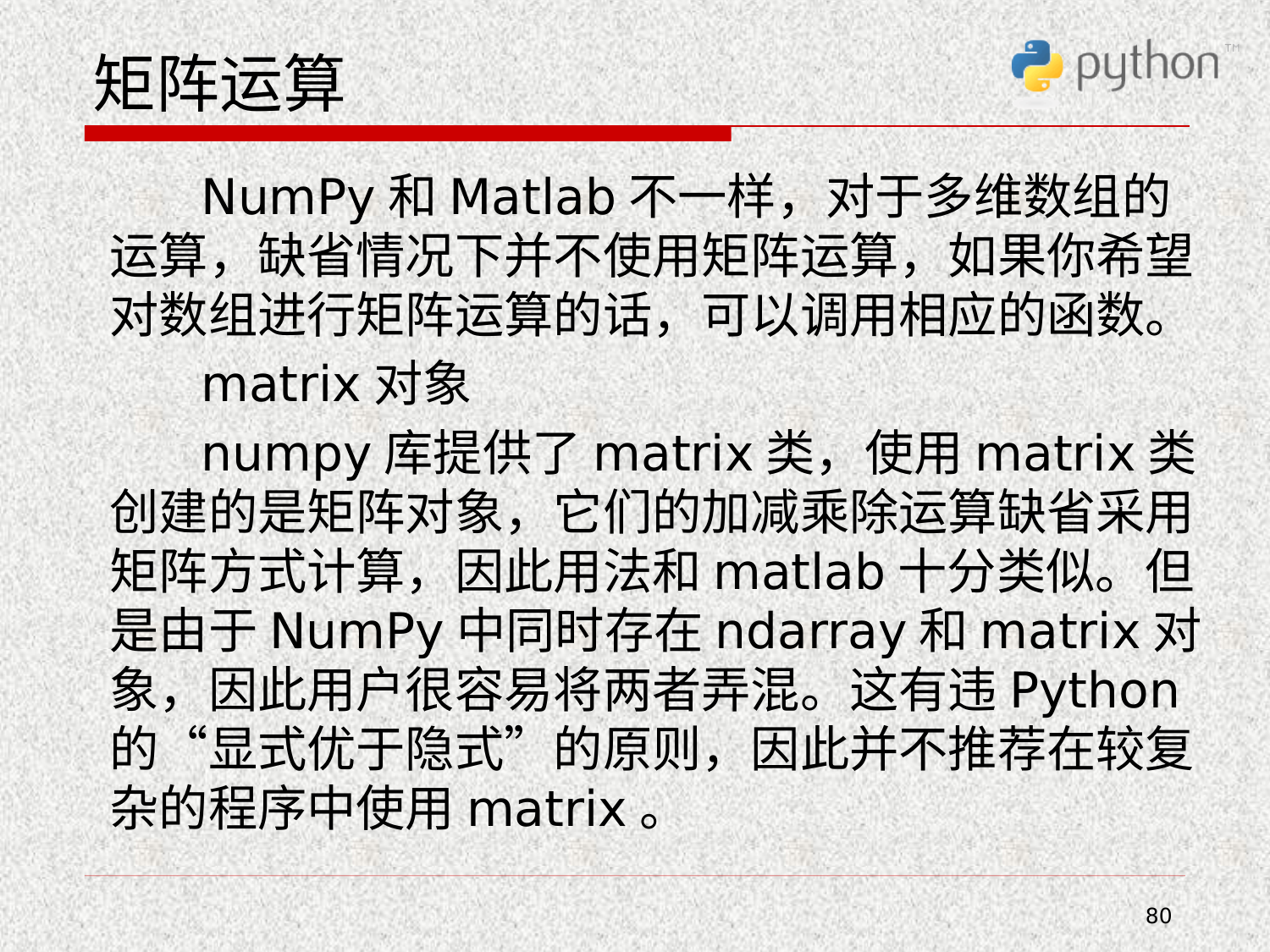

# 矩阵运算
          NumPy和Matlab不一样，对于多维数组的运算，缺省情况下并不使用矩阵运算，如果你希望对数组进行矩阵运算的话，可以调用相应的函数。
          matrix对象
          numpy库提供了matrix类，使用matrix类创建的是矩阵对象，它们的加减乘除运算缺省采用矩阵方式计算，因此用法和matlab十分类似。但是由于NumPy中同时存在ndarray和matrix对象，因此用户很容易将两者弄混。这有违Python的“显式优于隐式”的原则，因此并不推荐在较复杂的程序中使用matrix。
80